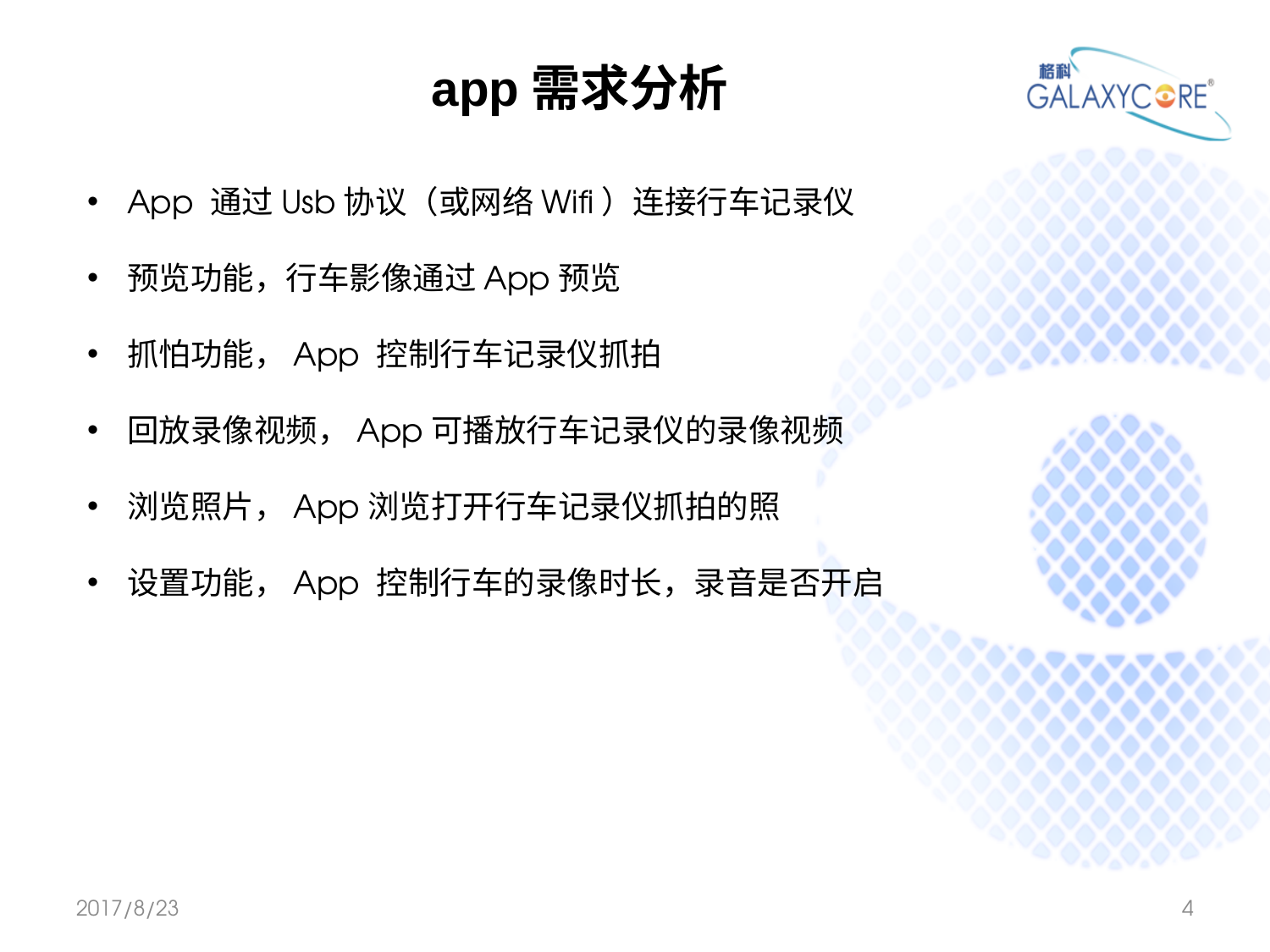

# app需求分析
App 通过Usb协议（或网络Wifi）连接行车记录仪

预览功能，行车影像通过App预览

抓怕功能，App 控制行车记录仪抓拍

回放录像视频，App可播放行车记录仪的录像视频

浏览照片，App浏览打开行车记录仪抓拍的照

设置功能，App 控制行车的录像时长，录音是否开启

2017/8/23
4